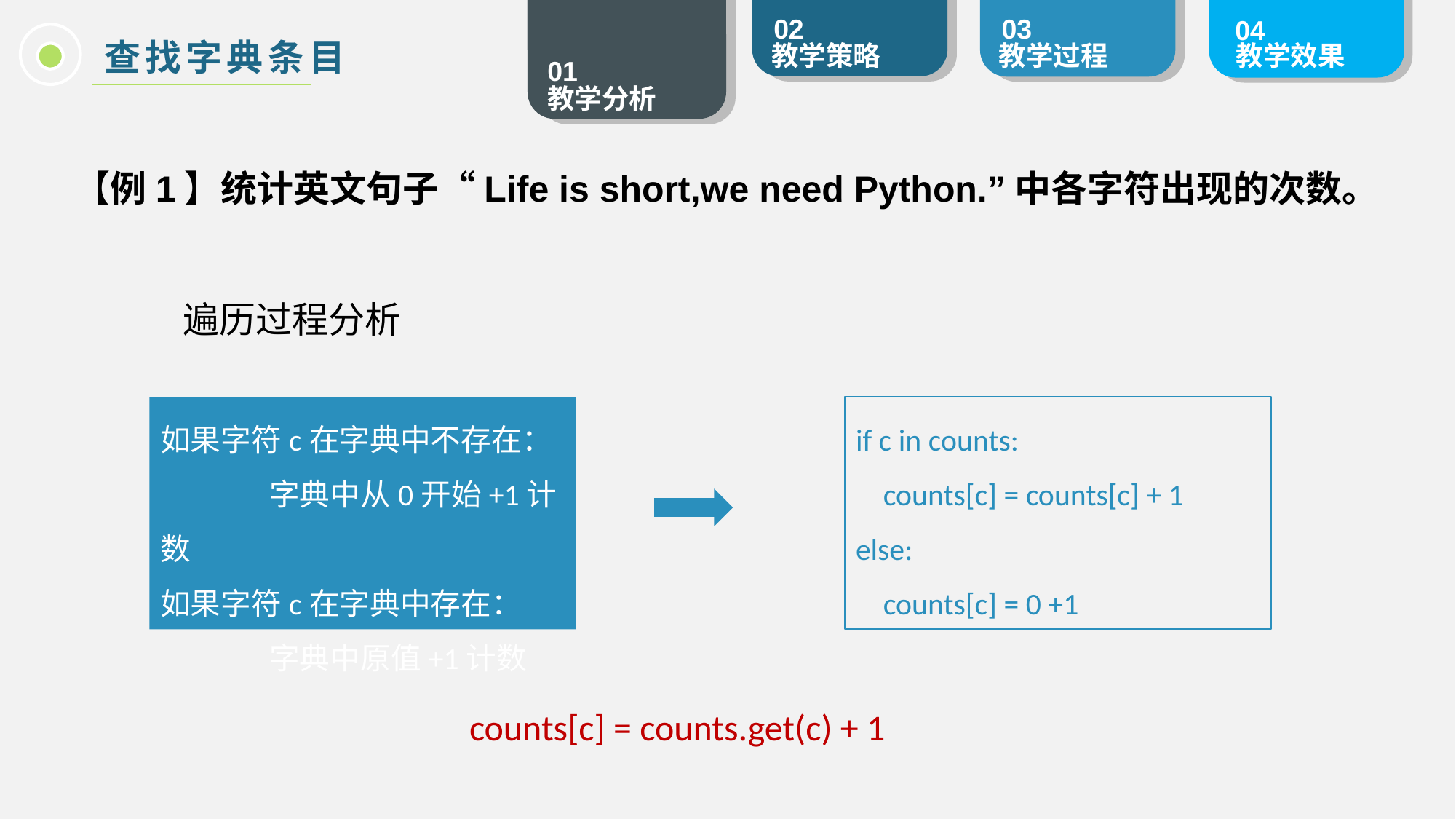

查找字典条目
【例1】统计英文句子“Life is short,we need Python.”中各字符出现的次数。

	遍历过程分析

如果字符c在字典中不存在：
	字典中从0开始+1计数
如果字符c在字典中存在：
	字典中原值+1计数
if c in counts:
    counts[c] = counts[c] + 1
else:
    counts[c] = 0 +1

counts[c] = counts.get(c) + 1